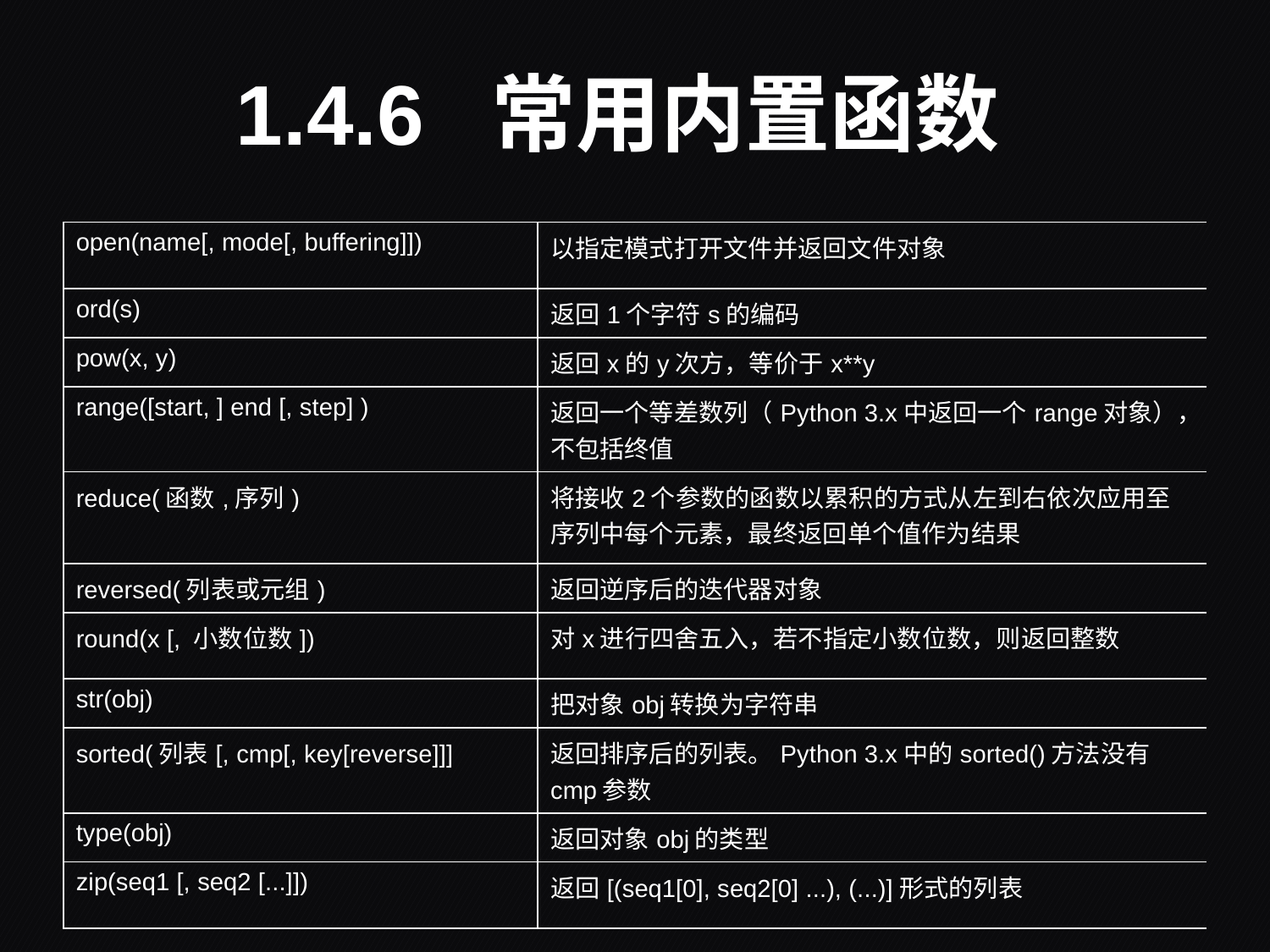

# 1.4.6  常用内置函数
| open(name[, mode[, buffering]]) | 以指定模式打开文件并返回文件对象 |
| --- | --- |
| ord(s) | 返回1个字符s的编码 |
| pow(x, y) | 返回x的y次方，等价于x\*\*y |
| range([start, ] end [, step] ) | 返回一个等差数列（Python 3.x中返回一个range对象），不包括终值 |
| reduce(函数,序列) | 将接收2个参数的函数以累积的方式从左到右依次应用至序列中每个元素，最终返回单个值作为结果 |
| reversed(列表或元组) | 返回逆序后的迭代器对象 |
| round(x [, 小数位数]) | 对x进行四舍五入，若不指定小数位数，则返回整数 |
| str(obj) | 把对象obj转换为字符串 |
| sorted(列表[, cmp[, key[reverse]]] | 返回排序后的列表。Python 3.x中的sorted()方法没有cmp参数 |
| type(obj) | 返回对象obj的类型 |
| zip(seq1 [, seq2 [...]]) | 返回[(seq1[0], seq2[0] ...), (...)]形式的列表 |